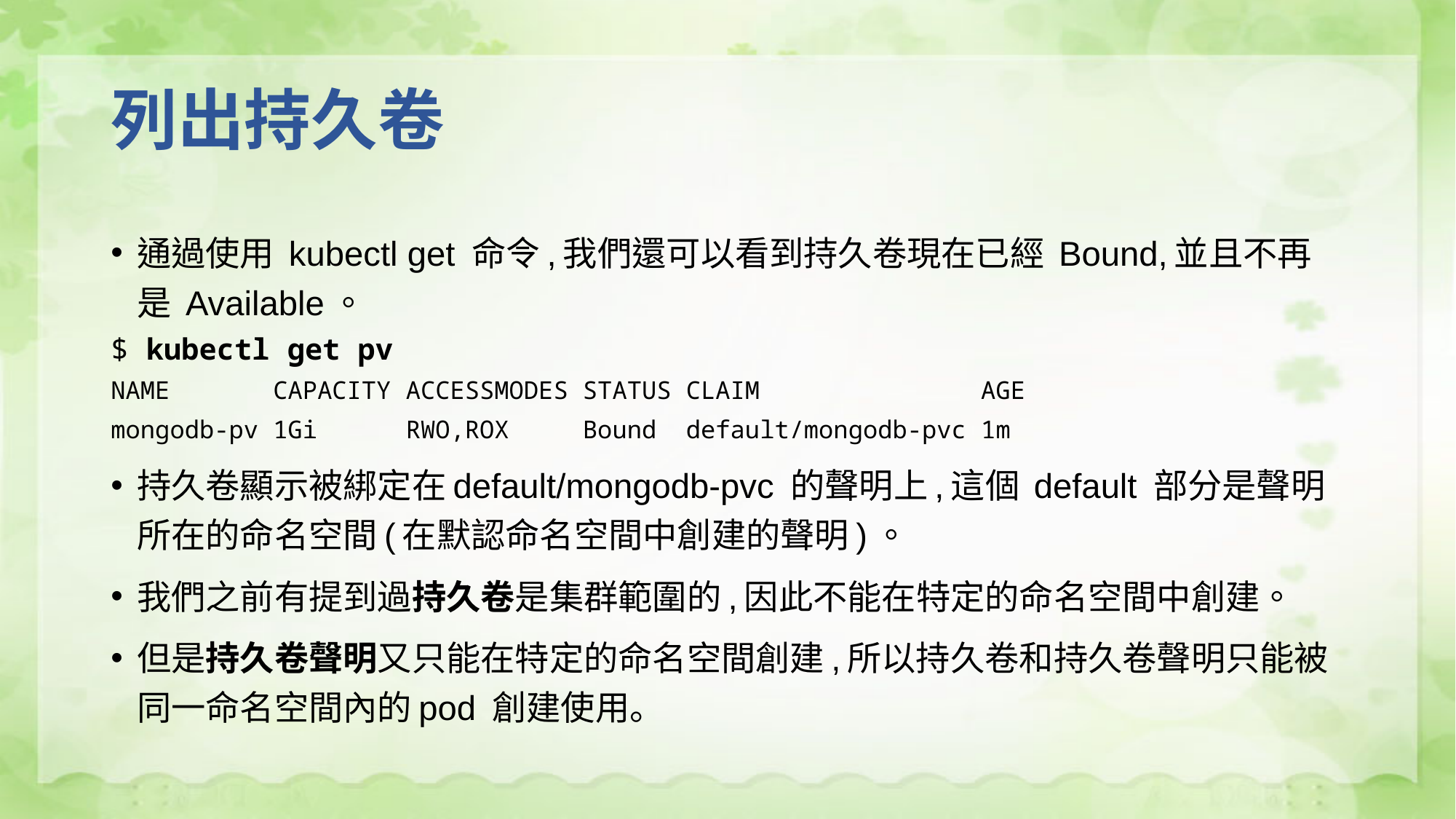

# 列出持久卷
通過使用 kubectl get 命令,我們還可以看到持久卷現在已經 Bound,並且不再是 Available。
$ kubectl get pv
NAME       CAPACITY ACCESSMODES STATUS CLAIM               AGE
mongodb-pv 1Gi      RWO,ROX     Bound  default/mongodb-pvc 1m
持久卷顯示被綁定在default/mongodb-pvc 的聲明上,這個 default 部分是聲明所在的命名空間(在默認命名空間中創建的聲明)。
我們之前有提到過持久卷是集群範圍的,因此不能在特定的命名空間中創建。
但是持久卷聲明又只能在特定的命名空間創建,所以持久卷和持久卷聲明只能被同一命名空間內的pod 創建使用。